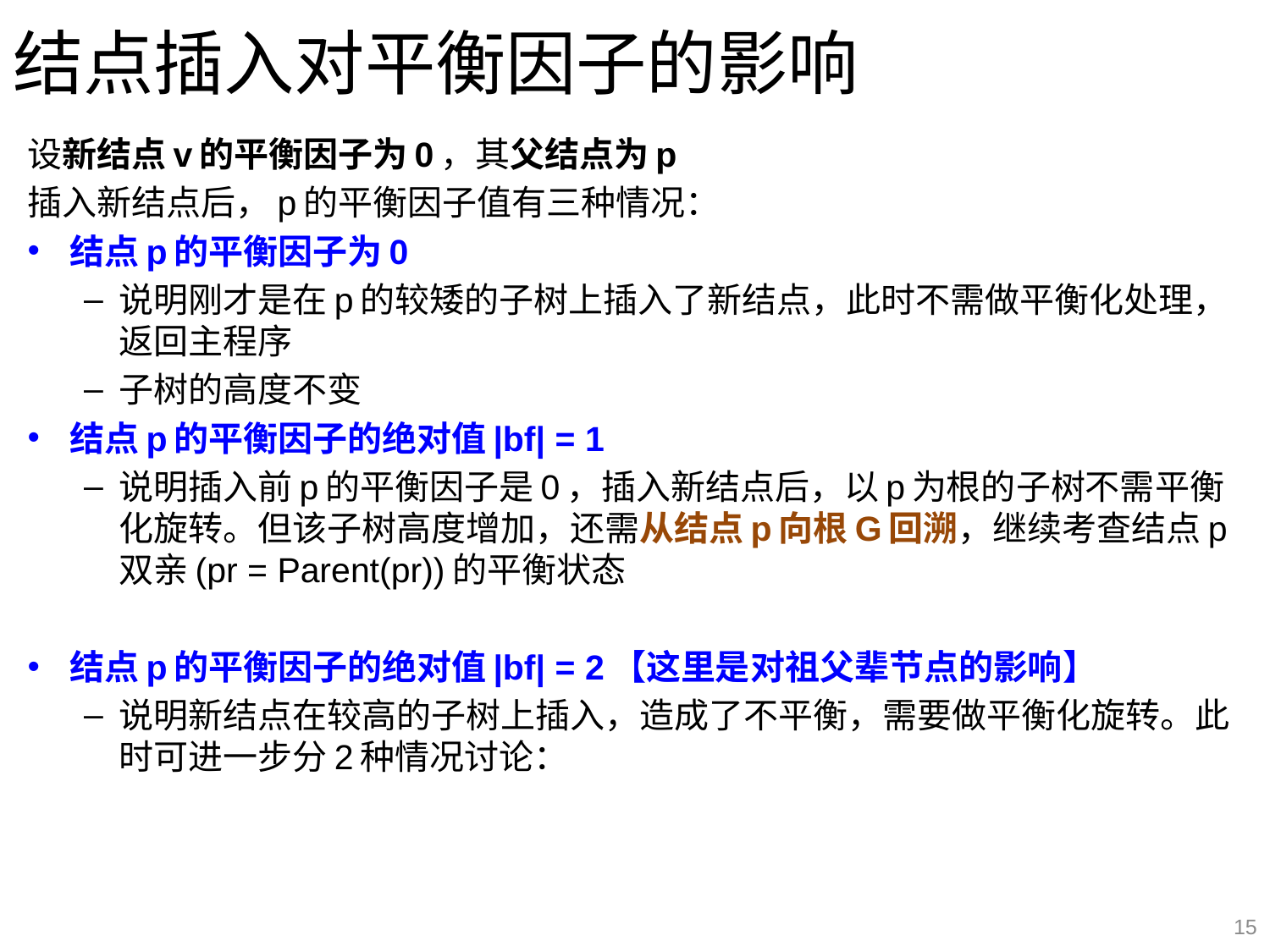

# 结点插入对平衡因子的影响
设新结点v的平衡因子为0，其父结点为p
插入新结点后，p的平衡因子值有三种情况：
结点p的平衡因子为0
说明刚才是在p的较矮的子树上插入了新结点，此时不需做平衡化处理，返回主程序
子树的高度不变
结点p的平衡因子的绝对值|bf| = 1
说明插入前p的平衡因子是0，插入新结点后，以p为根的子树不需平衡化旋转。但该子树高度增加，还需从结点p向根G回溯，继续考查结点p双亲(pr = Parent(pr))的平衡状态

结点p的平衡因子的绝对值|bf| = 2【这里是对祖父辈节点的影响】
说明新结点在较高的子树上插入，造成了不平衡，需要做平衡化旋转。此时可进一步分2种情况讨论：
15